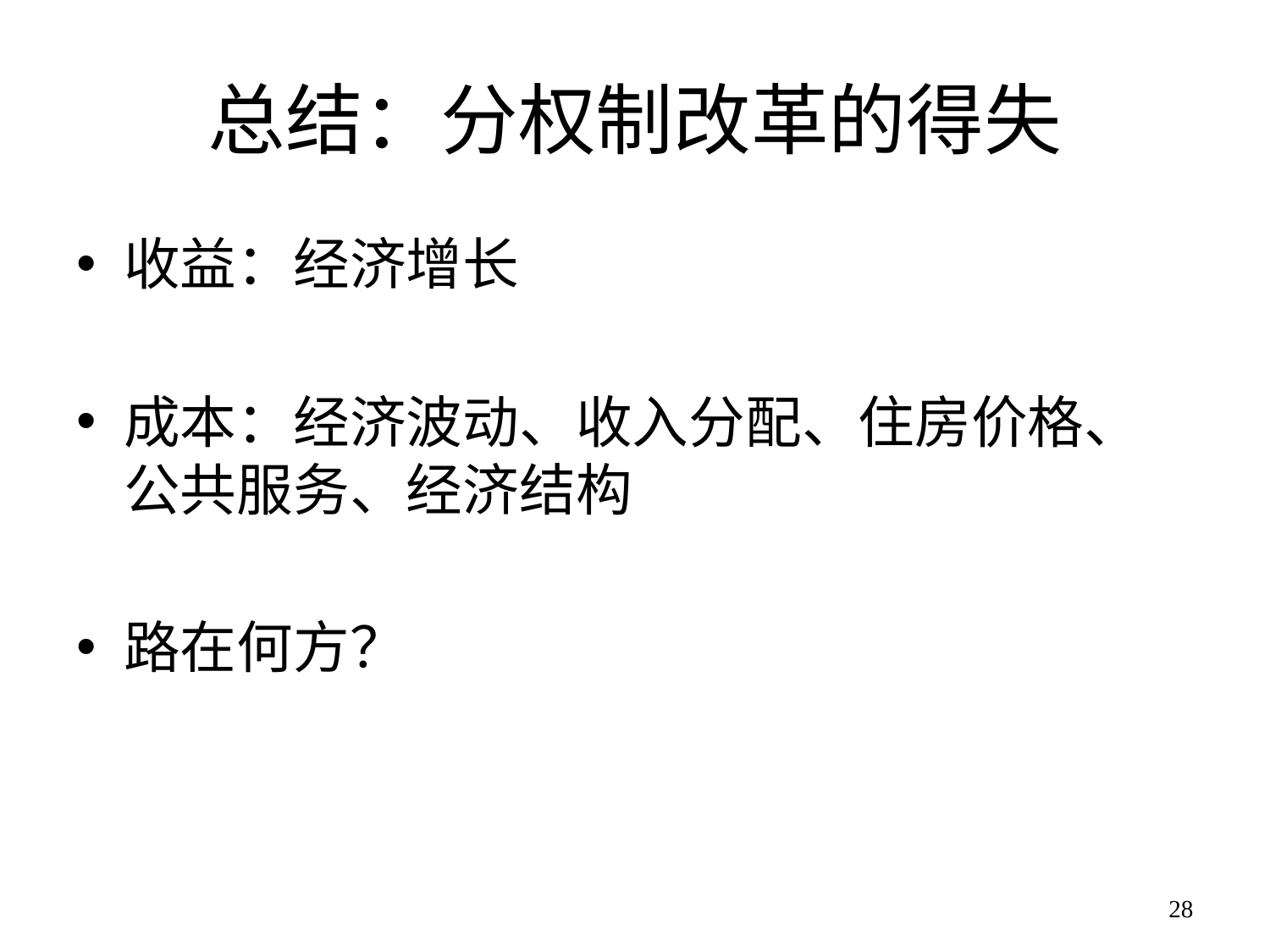

# 总结：分权制改革的得失
收益：经济增长

成本：经济波动、收入分配、住房价格、公共服务、经济结构

路在何方？
28